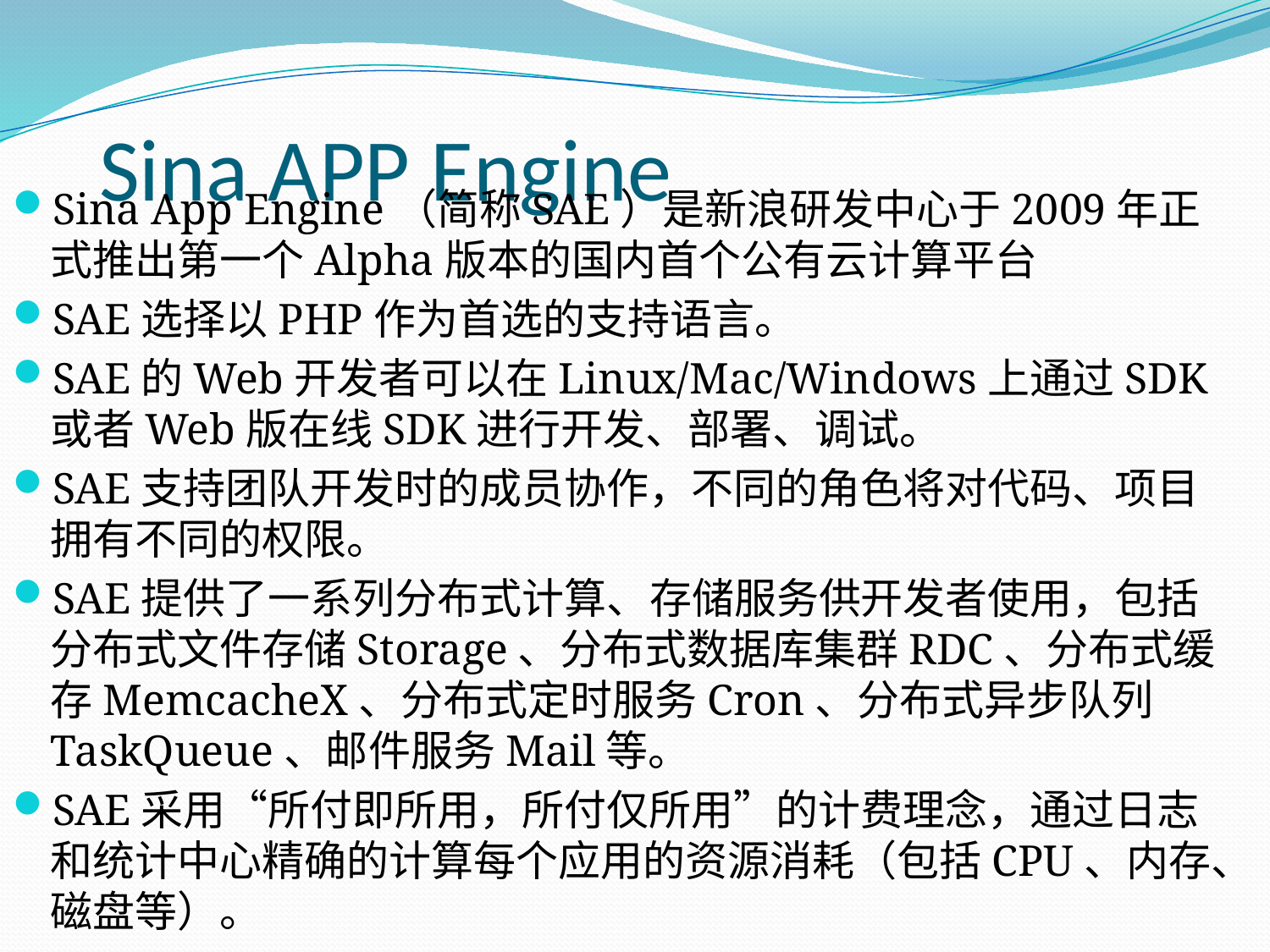

# Sina APP Engine
Sina App Engine（简称SAE）是新浪研发中心于2009年正式推出第一个Alpha版本的国内首个公有云计算平台
SAE选择以PHP作为首选的支持语言。
SAE的Web开发者可以在Linux/Mac/Windows上通过SDK或者Web版在线SDK进行开发、部署、调试。
SAE支持团队开发时的成员协作，不同的角色将对代码、项目拥有不同的权限。
SAE提供了一系列分布式计算、存储服务供开发者使用，包括分布式文件存储Storage、分布式数据库集群RDC、分布式缓存MemcacheX、分布式定时服务Cron、分布式异步队列TaskQueue、邮件服务Mail等。
SAE采用“所付即所用，所付仅所用”的计费理念，通过日志和统计中心精确的计算每个应用的资源消耗（包括CPU、内存、磁盘等）。